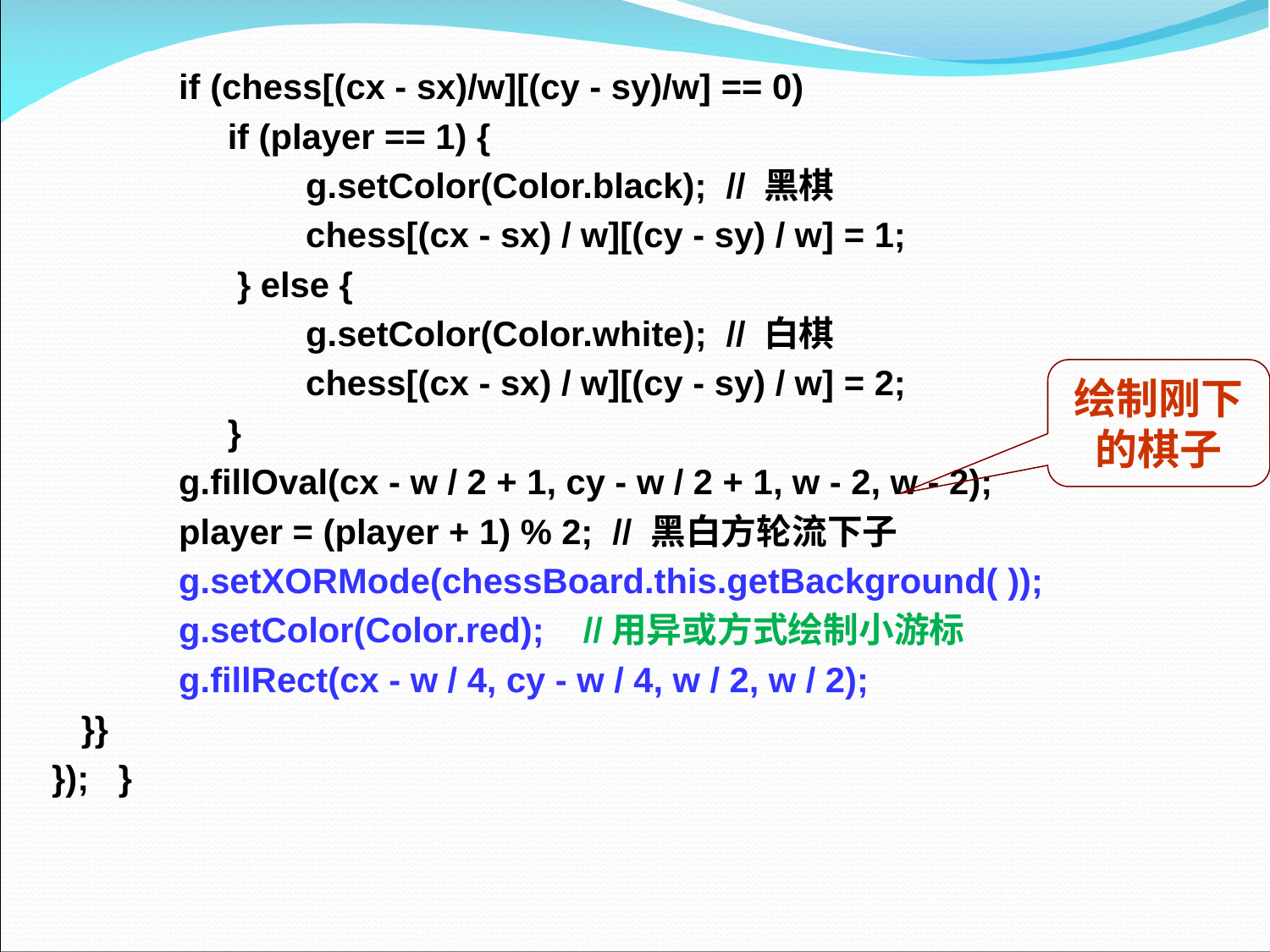

if (chess[(cx - sx)/w][(cy - sy)/w] == 0)
		     if (player == 1) {
			g.setColor(Color.black);  // 黑棋
			chess[(cx - sx) / w][(cy - sy) / w] = 1;
		      } else {
			g.setColor(Color.white);  // 白棋
			chess[(cx - sx) / w][(cy - sy) / w] = 2;
		     }
		g.fillOval(cx - w / 2 + 1, cy - w / 2 + 1, w - 2, w - 2);
		player = (player + 1) % 2;  // 黑白方轮流下子
		g.setXORMode(chessBoard.this.getBackground( ));
		g.setColor(Color.red);    //用异或方式绘制小游标
		g.fillRect(cx - w / 4, cy - w / 4, w / 2, w / 2);
	   }}
	});   }

绘制刚下
的棋子